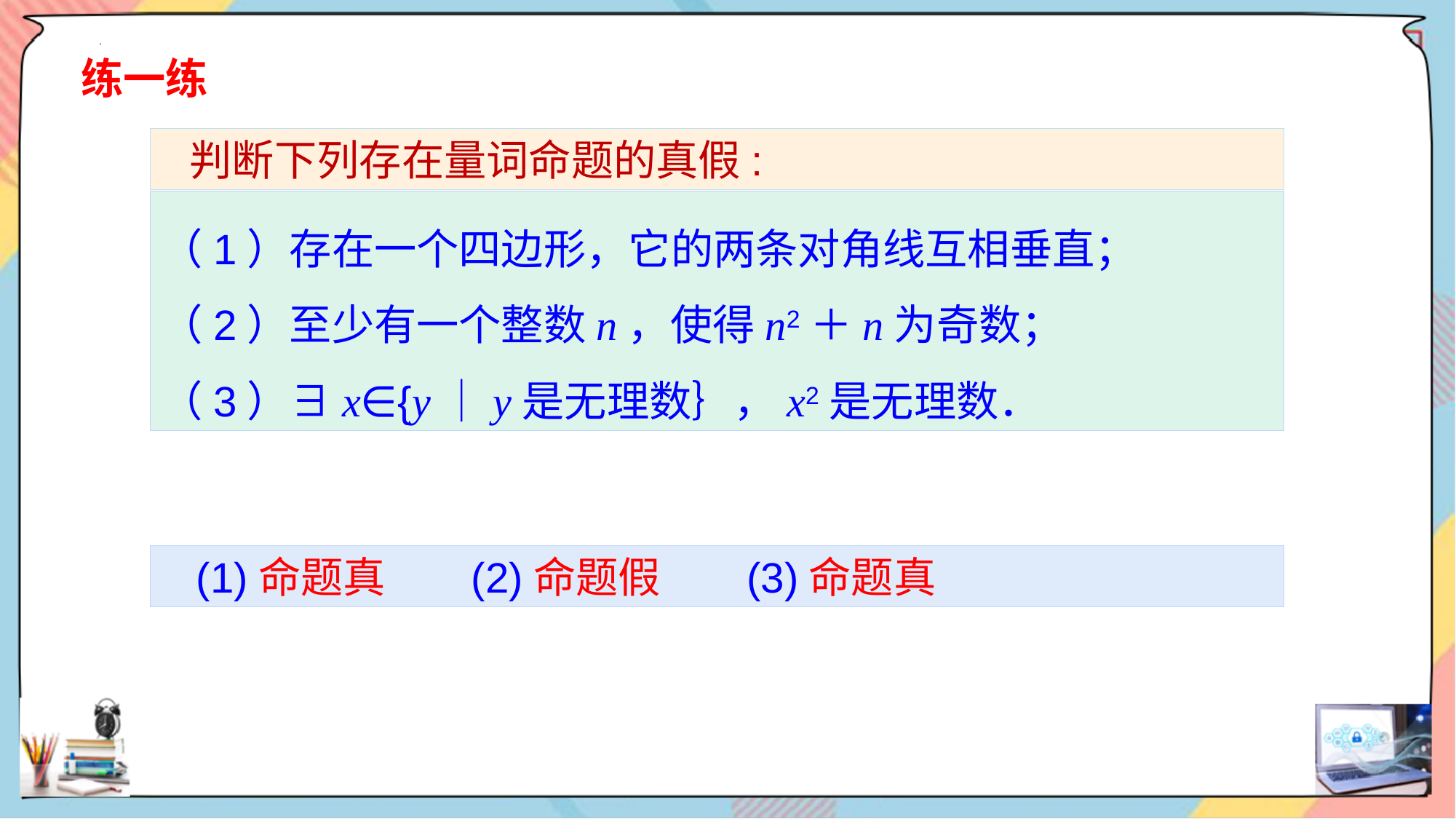

练一练
  判断下列存在量词命题的真假:
（1）存在一个四边形，它的两条对角线互相垂直；
（2）至少有一个整数n，使得n2＋n为奇数；
（3）∃x∈{y｜y是无理数｝，x2是无理数．
   (1)命题真        (2)命题假        (3)命题真